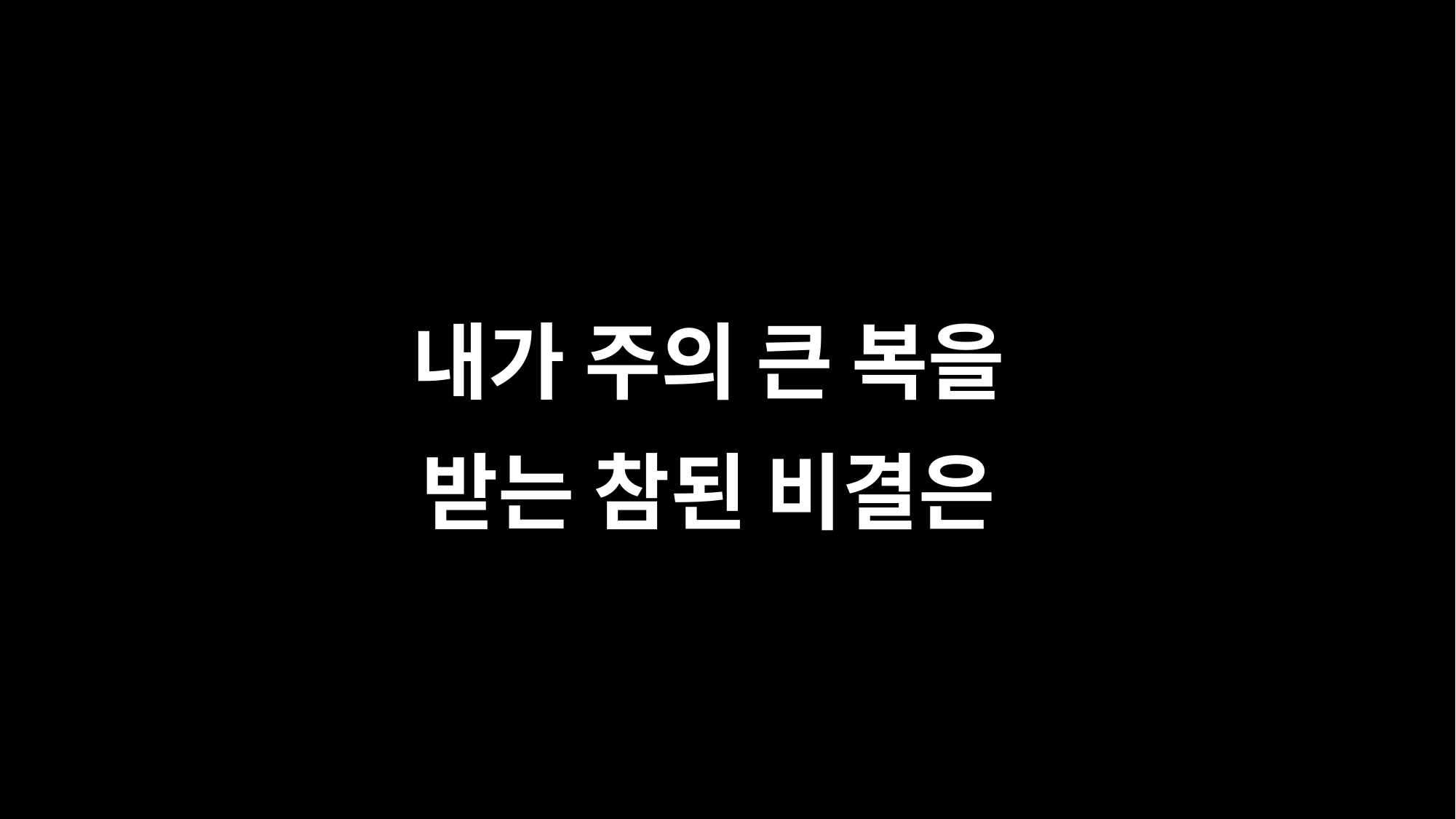

내가 주의 큰 복을
받는 참된 비결은